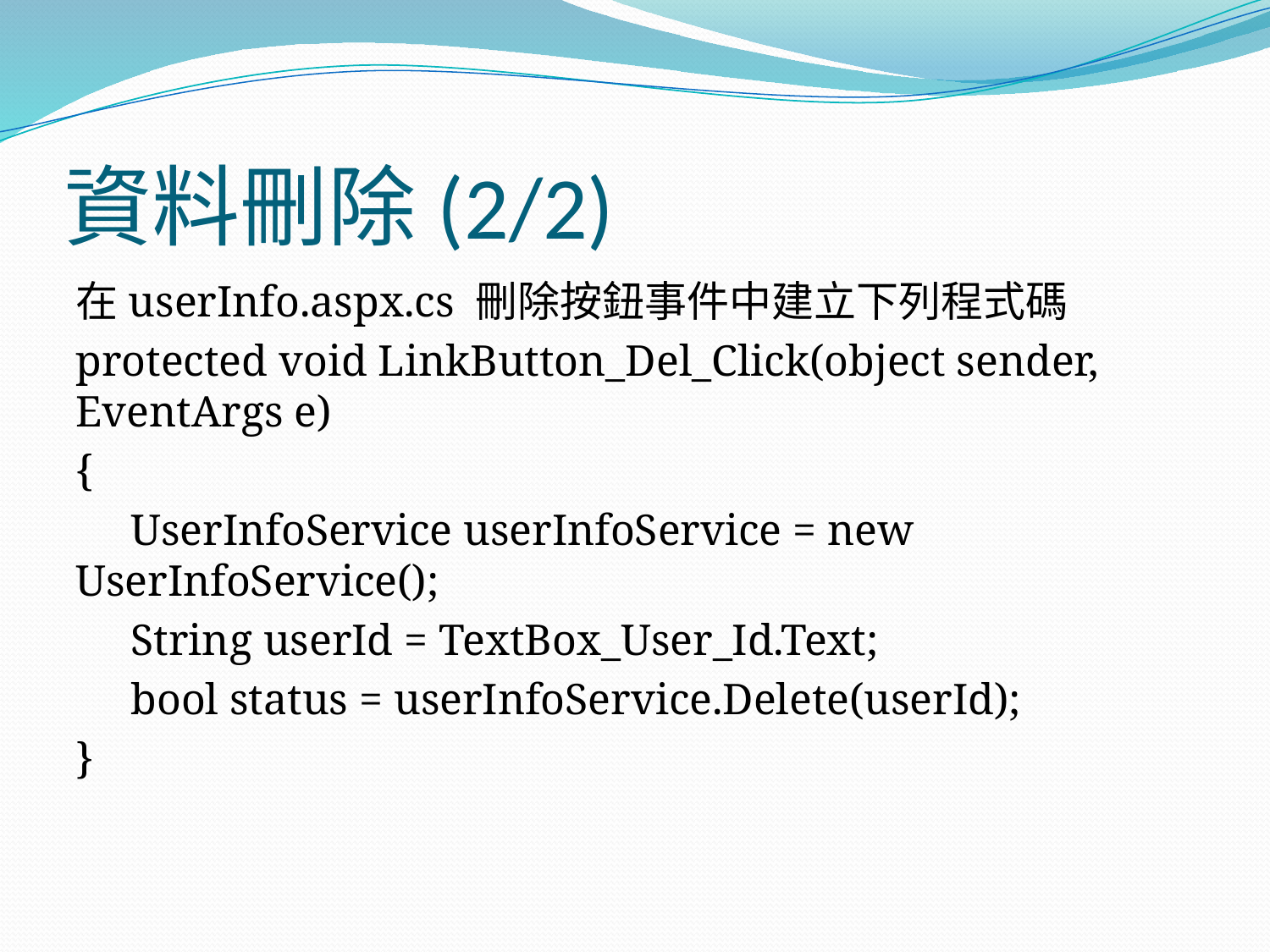

# 資料刪除(2/2)
在userInfo.aspx.cs 刪除按鈕事件中建立下列程式碼
protected void LinkButton_Del_Click(object sender, EventArgs e)
{
     UserInfoService userInfoService = new UserInfoService();
     String userId = TextBox_User_Id.Text;
     bool status = userInfoService.Delete(userId);
}